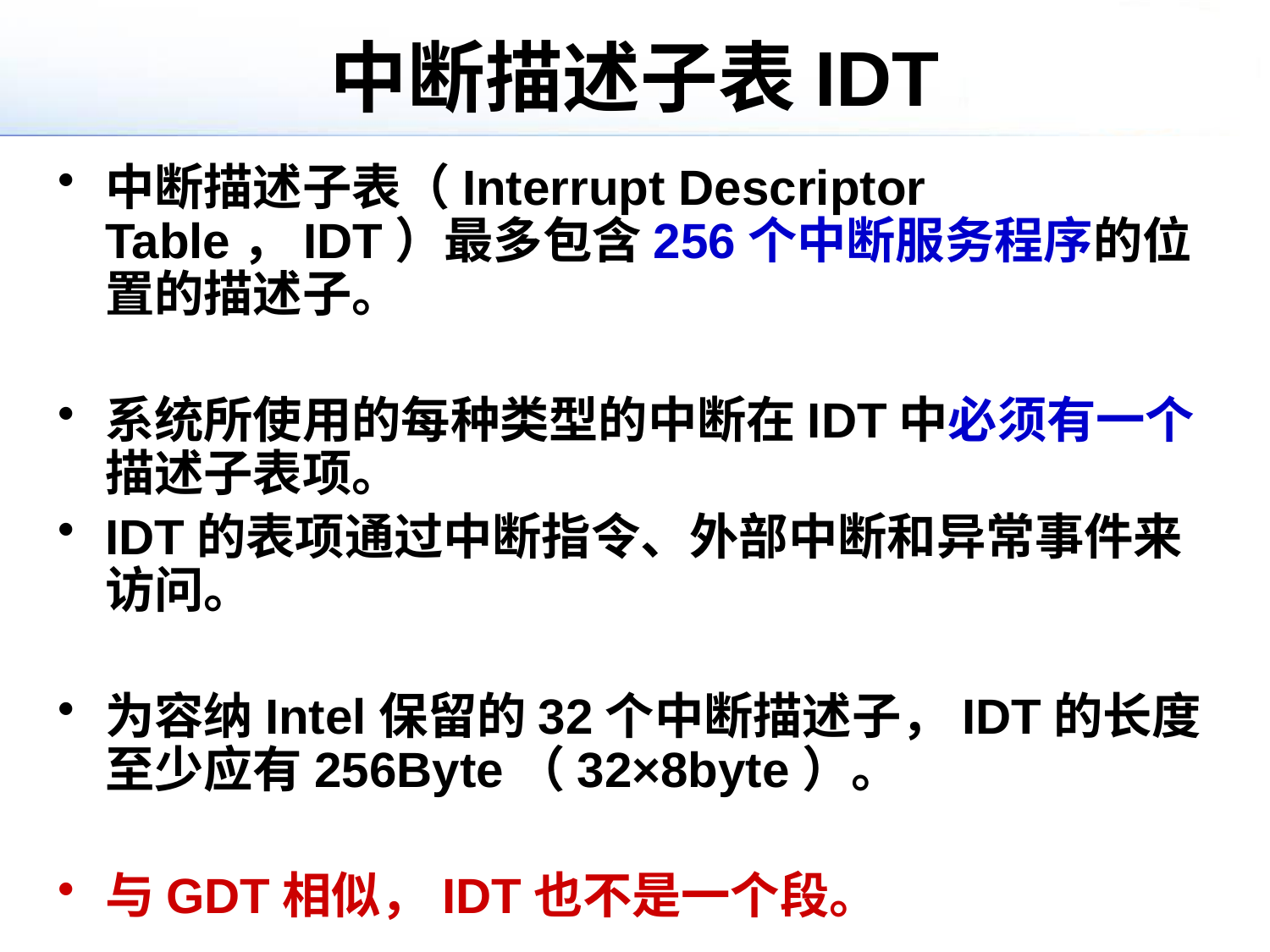

# 中断描述子表IDT
中断描述子表（Interrupt Descriptor Table，IDT）最多包含256个中断服务程序的位置的描述子。

系统所使用的每种类型的中断在IDT中必须有一个描述子表项。
IDT的表项通过中断指令、外部中断和异常事件来访问。

为容纳Intel保留的32个中断描述子，IDT的长度至少应有256Byte（32×8byte）。

与GDT相似，IDT也不是一个段。